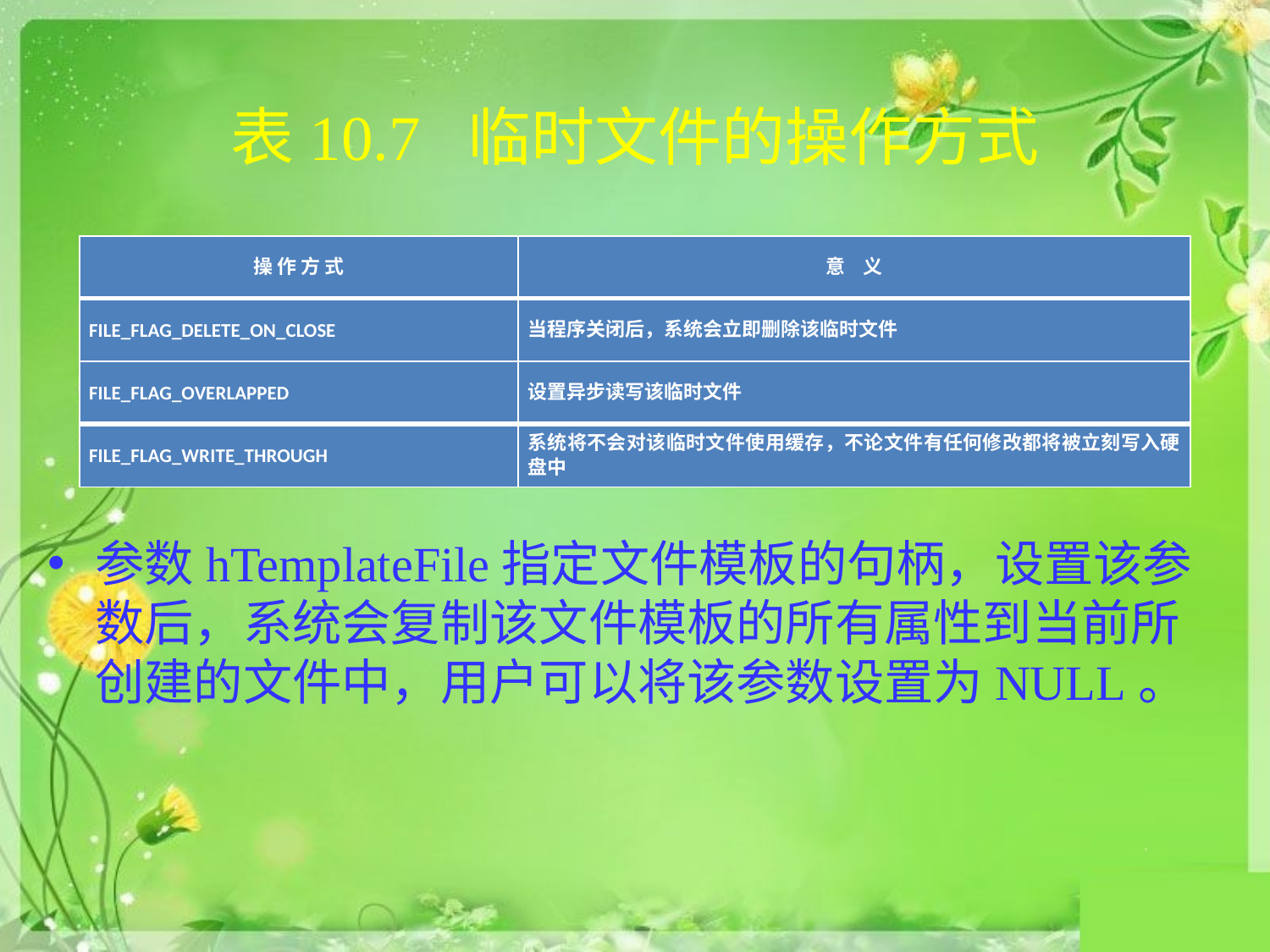

# 表10.7  临时文件的操作方式
| 操 作 方 式 | 意 义 |
| --- | --- |
| FILE\_FLAG\_DELETE\_ON\_CLOSE | 当程序关闭后，系统会立即删除该临时文件 |
| FILE\_FLAG\_OVERLAPPED | 设置异步读写该临时文件 |
| FILE\_FLAG\_WRITE\_THROUGH | 系统将不会对该临时文件使用缓存，不论文件有任何修改都将被立刻写入硬盘中 |
参数hTemplateFile指定文件模板的句柄，设置该参数后，系统会复制该文件模板的所有属性到当前所创建的文件中，用户可以将该参数设置为NULL。